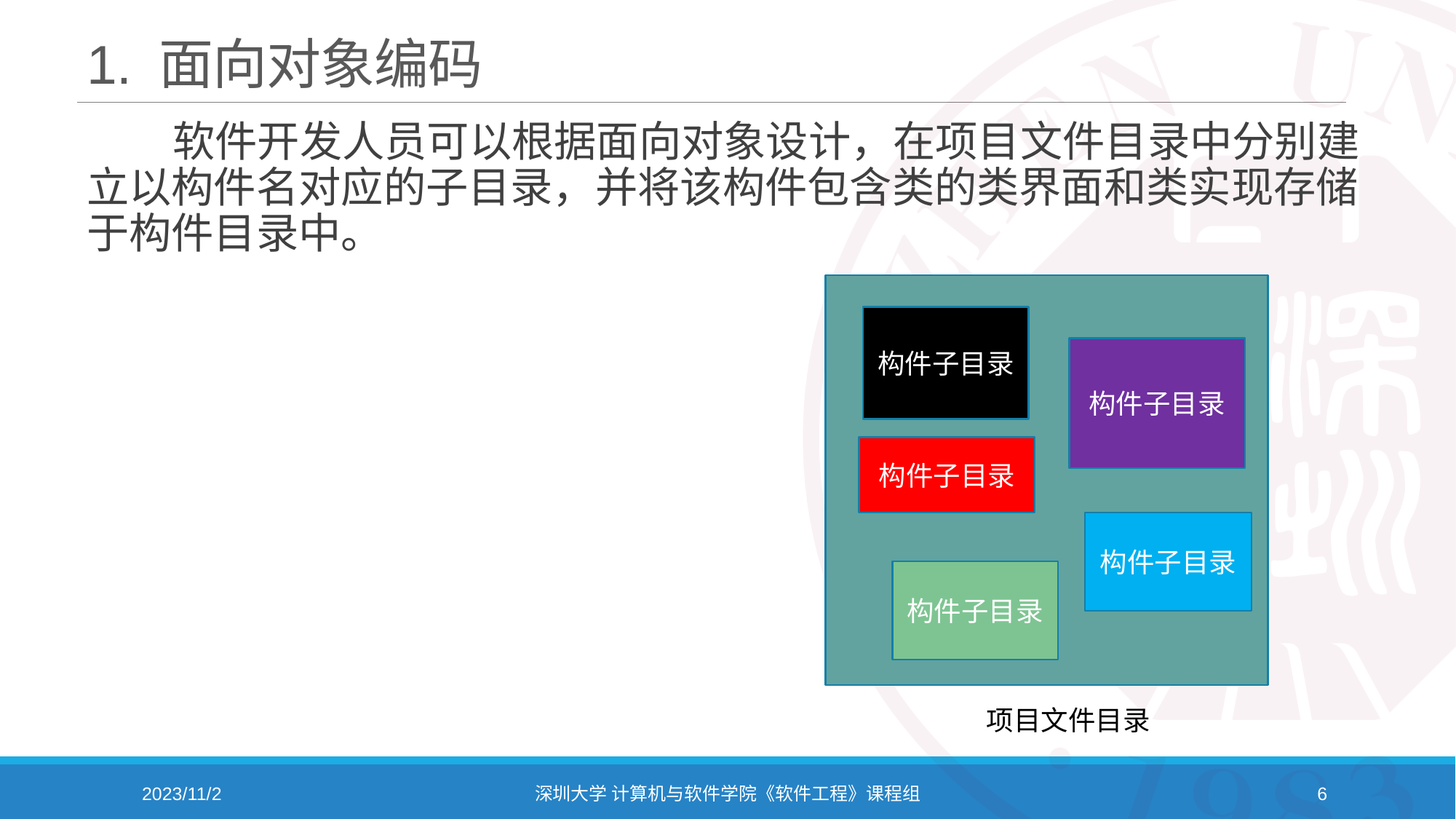

# 1. 面向对象编码
        软件开发人员可以根据面向对象设计，在项目文件目录中分别建立以构件名对应的子目录，并将该构件包含类的类界面和类实现存储于构件目录中。

构件子目录
构件子目录
构件子目录
构件子目录
构件子目录
项目文件目录
2023/11/2
深圳大学 计算机与软件学院《软件工程》课程组
6